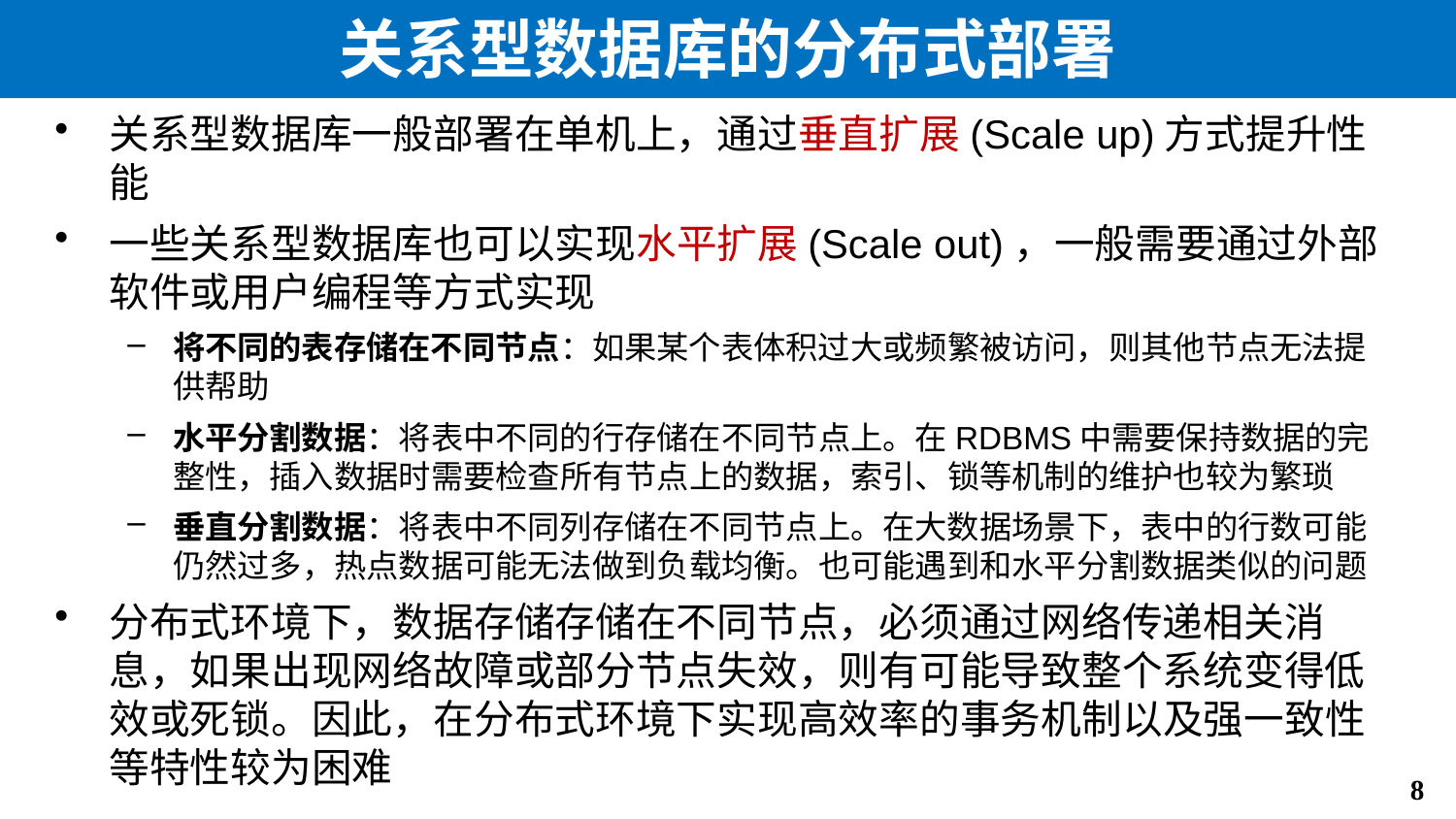

# 关系型数据库的分布式部署
关系型数据库一般部署在单机上，通过垂直扩展(Scale up)方式提升性能
一些关系型数据库也可以实现水平扩展(Scale out)，一般需要通过外部软件或用户编程等方式实现
将不同的表存储在不同节点：如果某个表体积过大或频繁被访问，则其他节点无法提供帮助
水平分割数据：将表中不同的行存储在不同节点上。在RDBMS中需要保持数据的完整性，插入数据时需要检查所有节点上的数据，索引、锁等机制的维护也较为繁琐
垂直分割数据：将表中不同列存储在不同节点上。在大数据场景下，表中的行数可能仍然过多，热点数据可能无法做到负载均衡。也可能遇到和水平分割数据类似的问题
分布式环境下，数据存储存储在不同节点，必须通过网络传递相关消息，如果出现网络故障或部分节点失效，则有可能导致整个系统变得低效或死锁。因此，在分布式环境下实现高效率的事务机制以及强一致性等特性较为困难